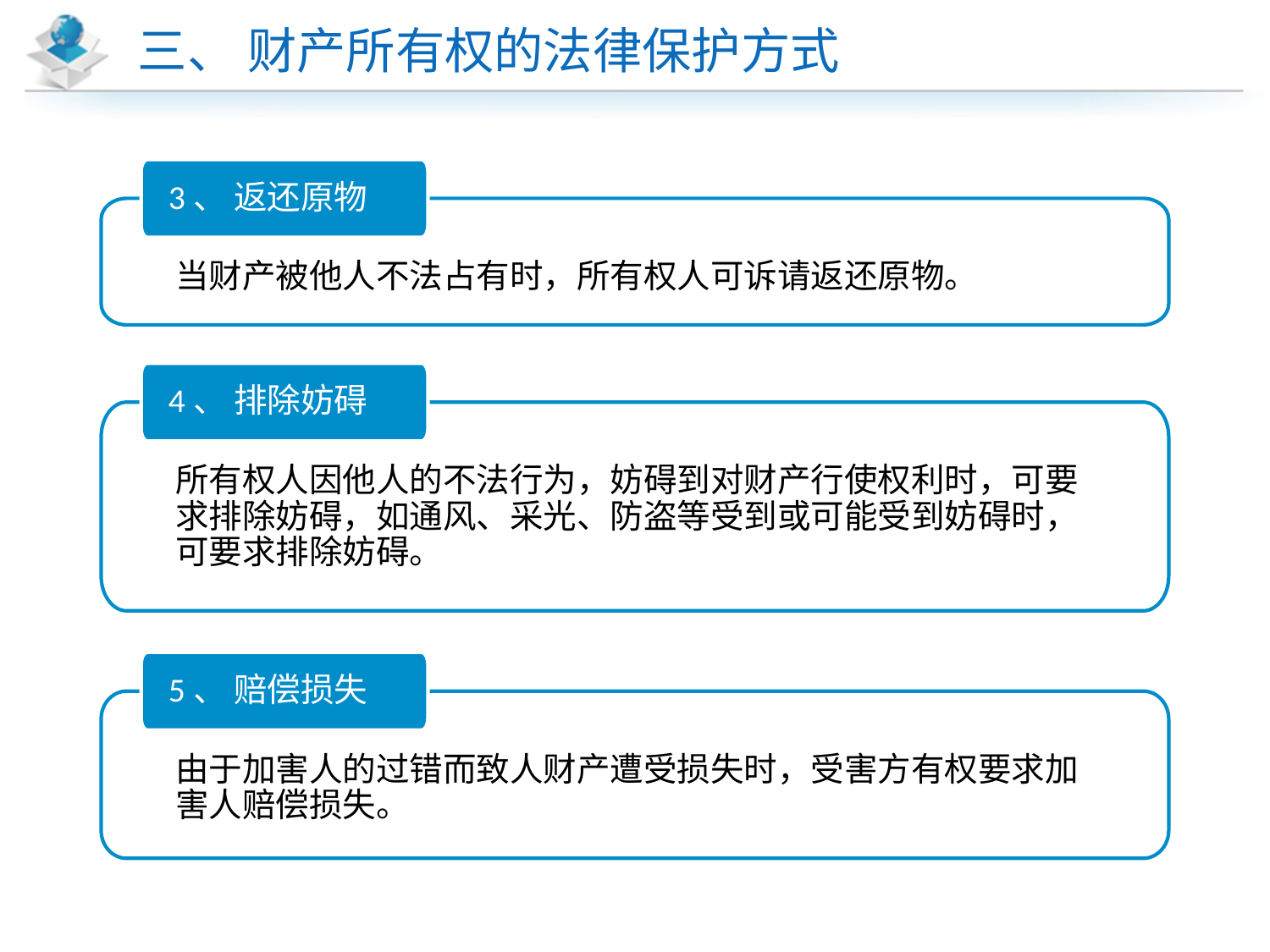

# 三、 财产所有权的法律保护方式
3、 返还原物
当财产被他人不法占有时，所有权人可诉请返还原物。
4、 排除妨碍
所有权人因他人的不法行为，妨碍到对财产行使权利时，可要求排除妨碍，如通风、采光、防盗等受到或可能受到妨碍时，可要求排除妨碍。
5、 赔偿损失
由于加害人的过错而致人财产遭受损失时，受害方有权要求加害人赔偿损失。